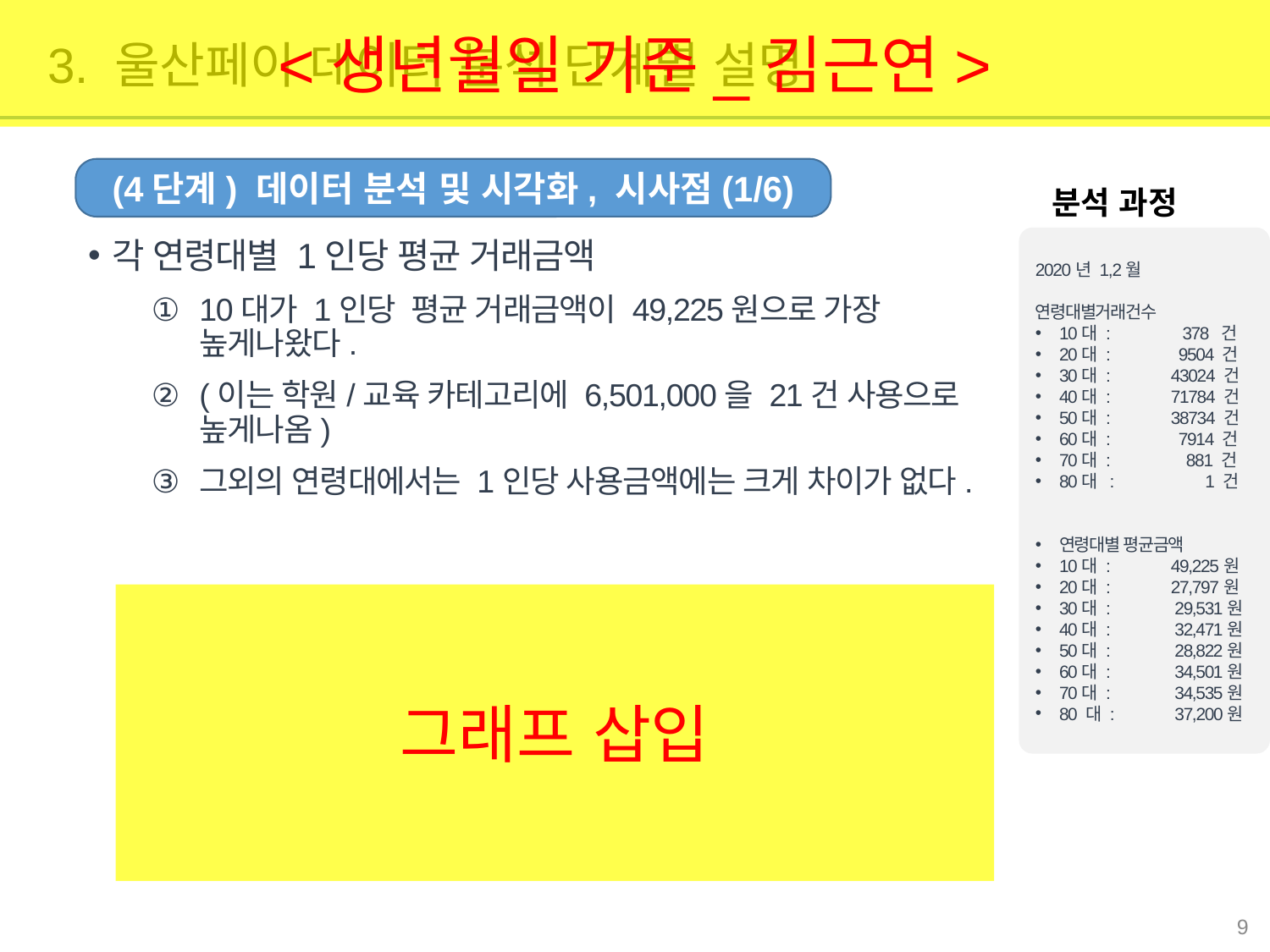

<생년월일 기준_김근연>
3. 울산페이 데이터 분석 단계별 설명
(4단계) 데이터 분석 및 시각화, 시사점(1/6)
분석 과정
2020년 1,2월 연령대별거래건수
10대 :                   378  건
20대 :                  9504 건
30대 :                43024 건
40대 :                71784 건
50대 :                38734 건
60대 :                  7914 건
70대 :                    881 건
80대  :                        1 건

연령대별 평균금액
10대 :                49,225원
20대 :                27,797원
30대 :                 29,531원
40대 :                 32,471원
50대 :                 28,822원
60대 :                 34,501원
70대 :                 34,535원
80 대 :                37,200원
각 연령대별 1인당 평균 거래금액

10대가 1인당  평균 거래금액이 49,225원으로 가장 높게나왔다.
(이는 학원/교육 카테고리에 6,501,000을 21건 사용으로 높게나옴)
그외의 연령대에서는 1인당 사용금액에는 크게 차이가 없다.

그래프 삽입